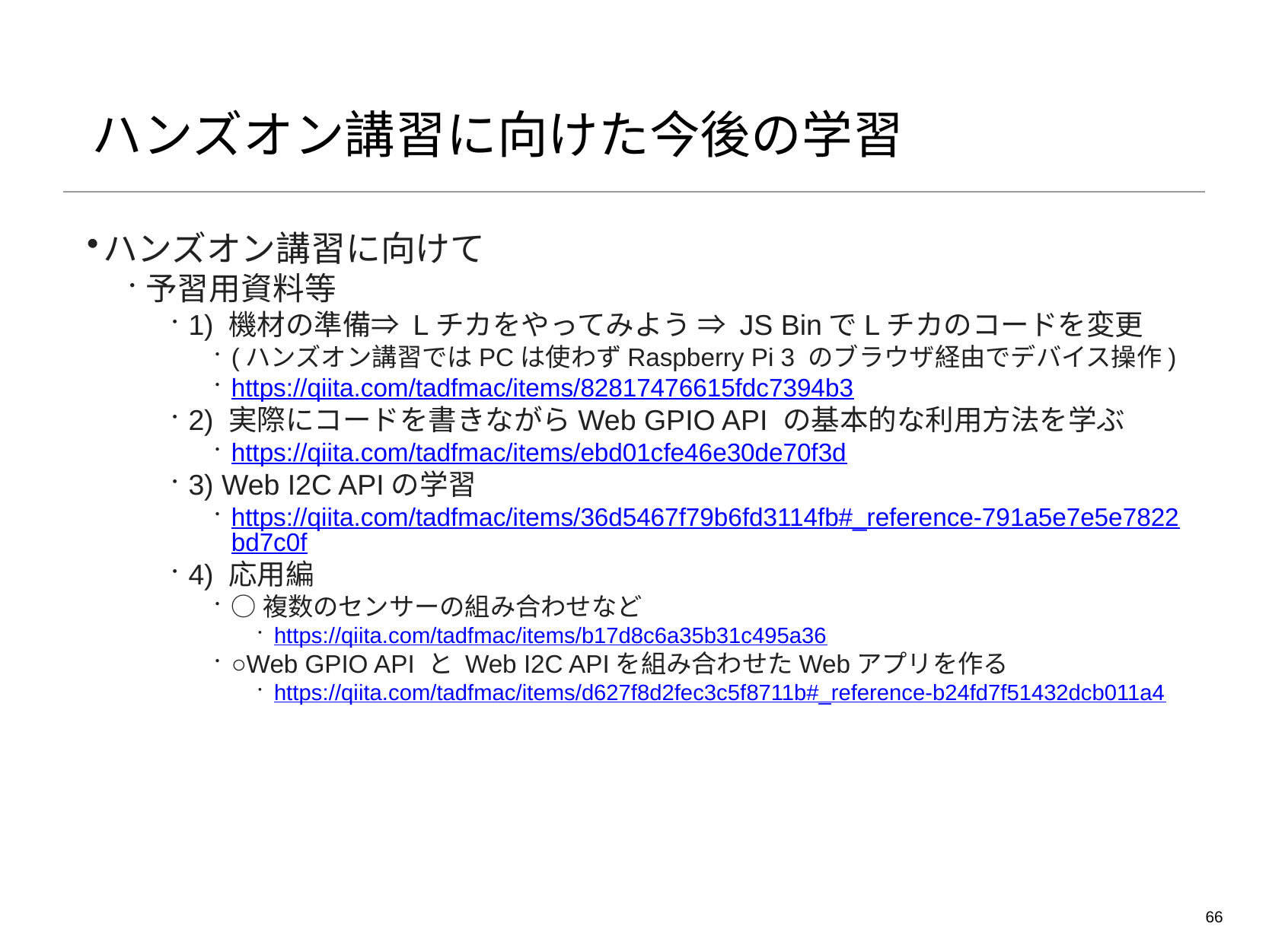

# ハンズオン講習に向けた今後の学習
ハンズオン講習に向けて
予習用資料等
1) 機材の準備⇒ Lチカをやってみよう ⇒ JS BinでLチカのコードを変更
(ハンズオン講習ではPCは使わずRaspberry Pi 3 のブラウザ経由でデバイス操作)
https://qiita.com/tadfmac/items/82817476615fdc7394b3
2) 実際にコードを書きながらWeb GPIO API の基本的な利用方法を学ぶ
https://qiita.com/tadfmac/items/ebd01cfe46e30de70f3d
3) Web I2C APIの学習
https://qiita.com/tadfmac/items/36d5467f79b6fd3114fb#_reference-791a5e7e5e7822bd7c0f
4) 応用編
○複数のセンサーの組み合わせなど
https://qiita.com/tadfmac/items/b17d8c6a35b31c495a36
○Web GPIO API と Web I2C APIを組み合わせたWebアプリを作る
https://qiita.com/tadfmac/items/d627f8d2fec3c5f8711b#_reference-b24fd7f51432dcb011a4
66